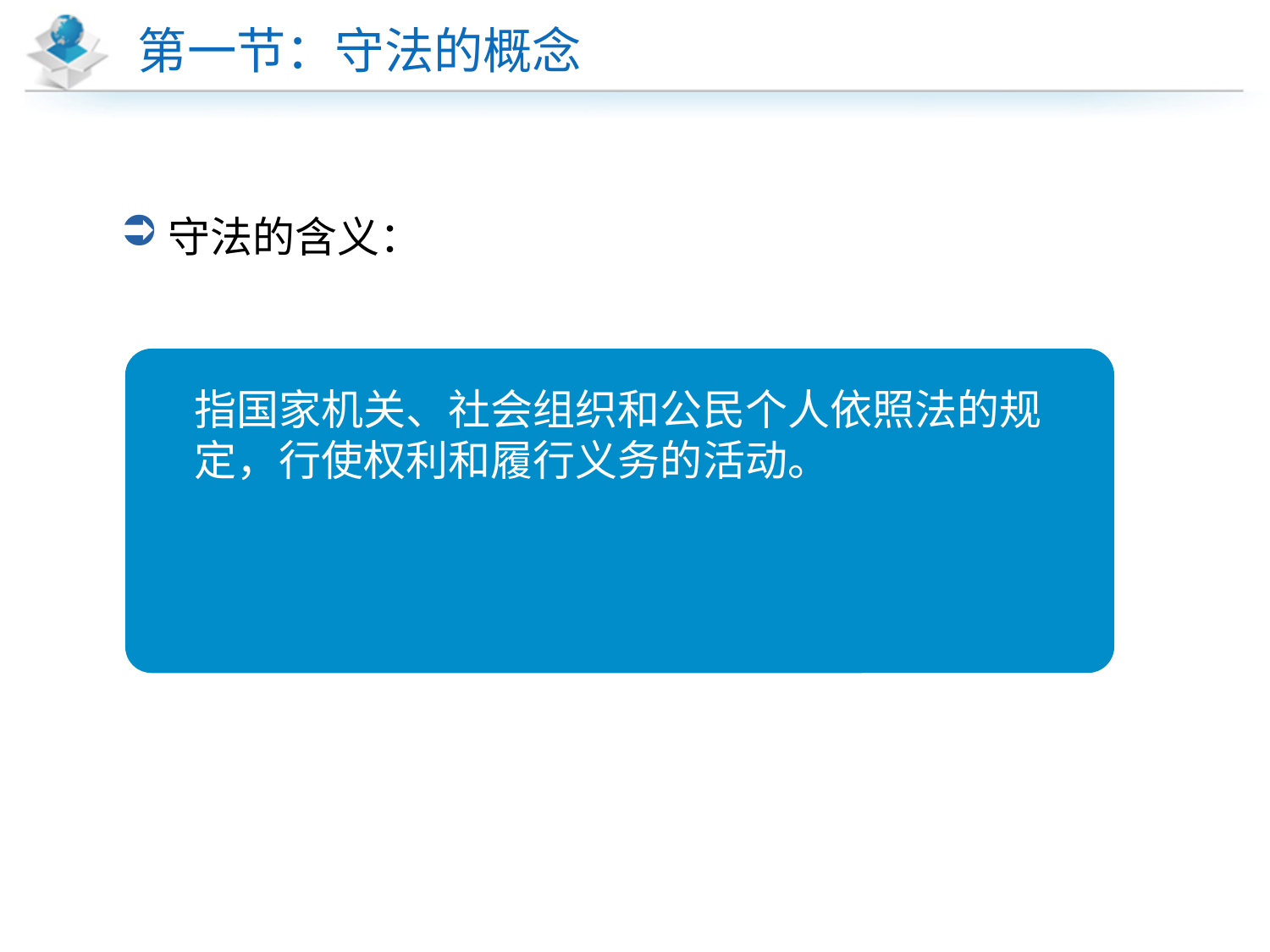

# 第一节：守法的概念
守法的含义：

指国家机关、社会组织和公民个人依照法的规定，行使权利和履行义务的活动。